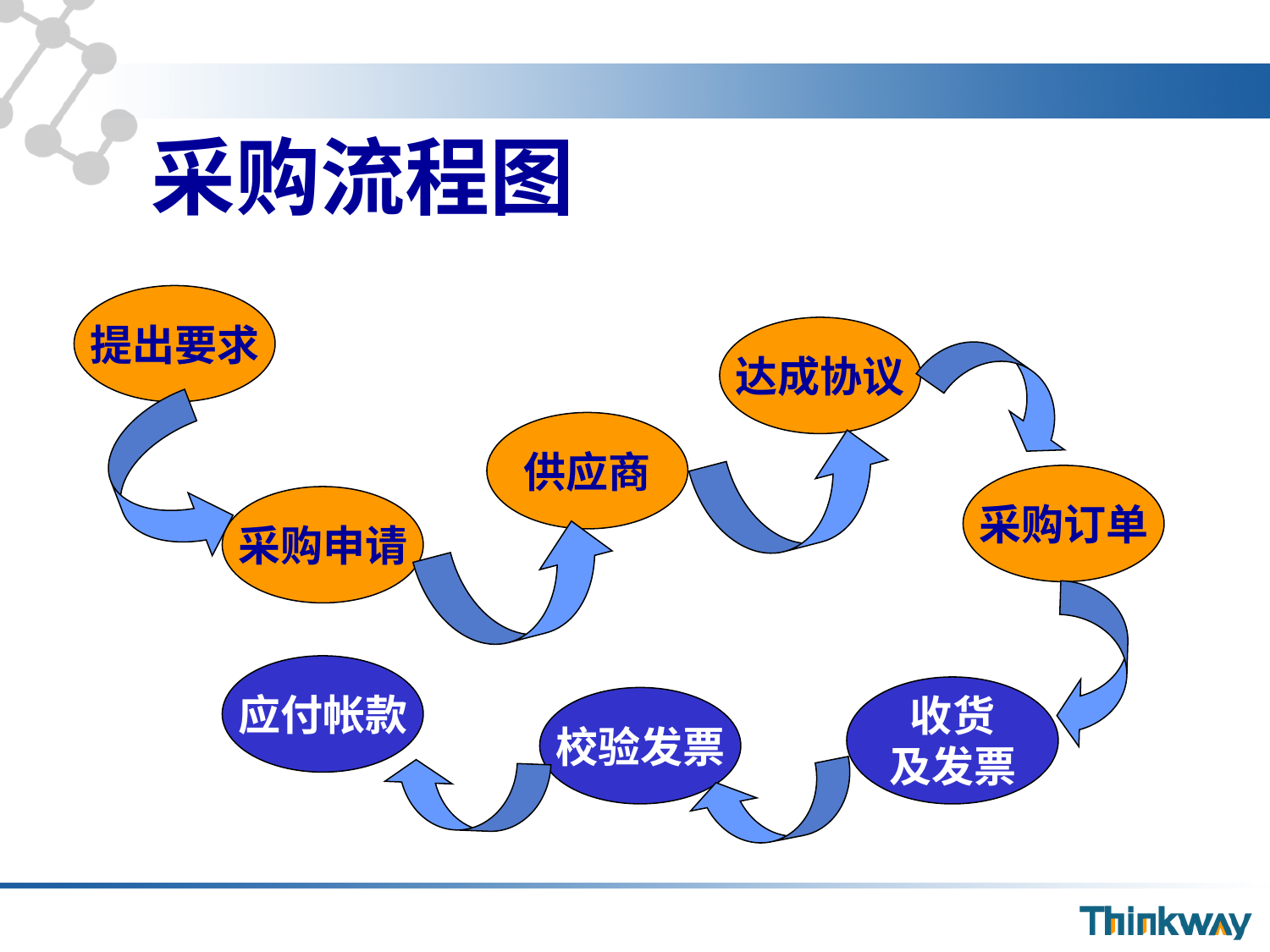

# 采购流程图
提出要求

达成协议

供应商
采购订单

采购申请

应付帐款
收货
及发票
校验发票